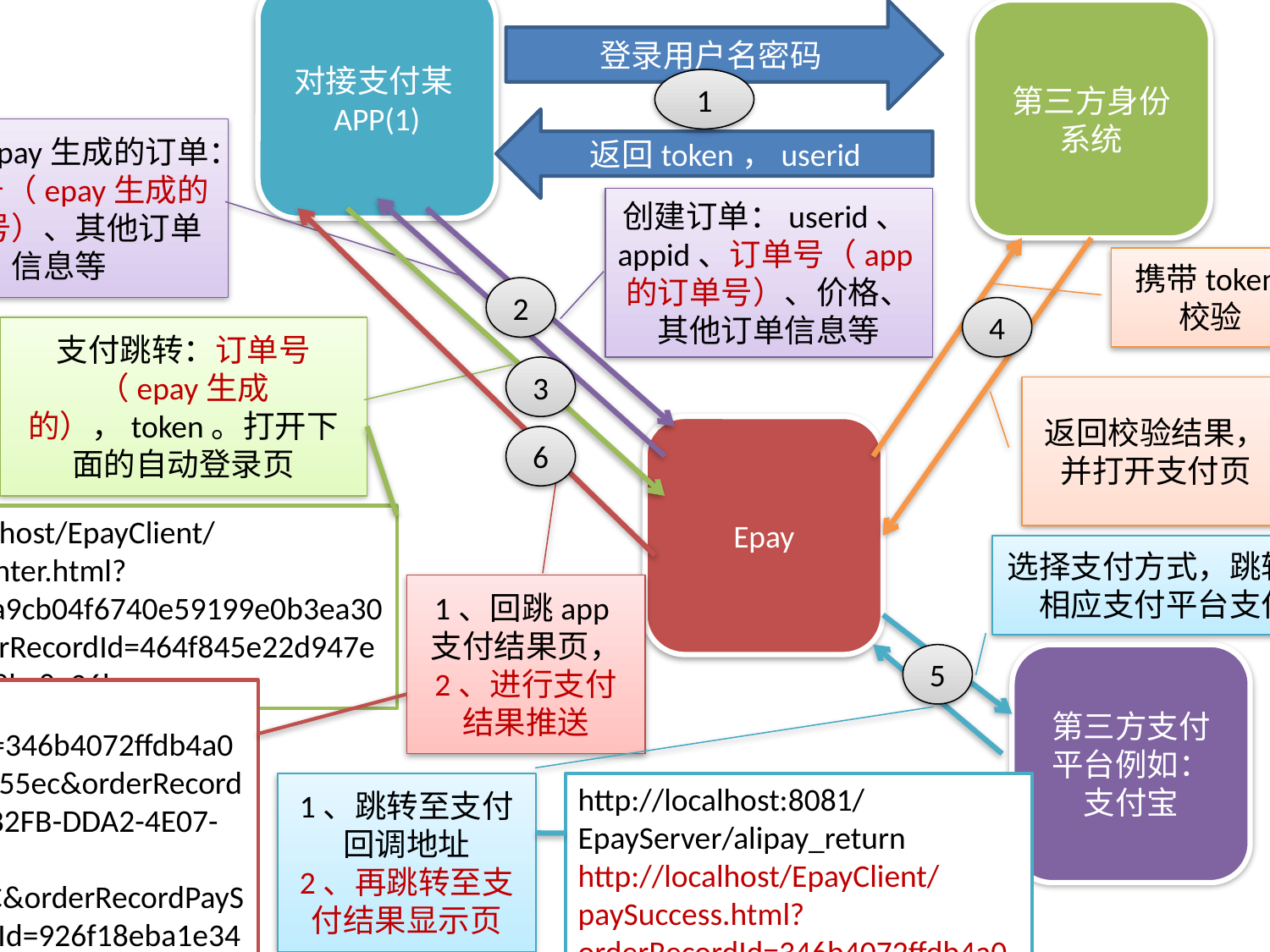

对接支付某APP(1)
登录用户名密码
第三方身份系统
1
返回token，userid
返回Epay生成的订单：订单号（epay生成的订单号）、其他订单信息等
创建订单：userid、appid、订单号（app的订单号）、价格、其他订单信息等
携带token校验
2
4
支付跳转：订单号（epay生成的），token。打开下面的自动登录页
http://localhost/EpayClient/index.html?orderRecordId=464f845e22d947e29304f4b88bc8a96b
3
返回校验结果，并打开支付页
Epay
6
http://localhost/EpayClient/loginPayCenter.html?token=e84a9cb04f6740e59199e0b3ea3046a3&orderRecordId=464f845e22d947e29304f4b88bc8a96b
选择支付方式，跳转至相应支付平台支付
1、回跳app支付结果页，
2、进行支付结果推送
5
第三方支付平台例如：支付宝
http://appurl?orderRecordId=346b4072ffdb4a0b92f90f9eb53c55ec&orderRecordOrderId=EAB3B2FB-DDA2-4E07-B3DE-BC3FA0AB440C&orderRecordPayStatus=2&notifyId=926f18eba1e34ba2a371191c48e35589
1、跳转至支付回调地址
2、再跳转至支付结果显示页
http://localhost:8081/EpayServer/alipay_return
http://localhost/EpayClient/paySuccess.html?orderRecordId=346b4072ffdb4a0b92f90f9eb53c55ec